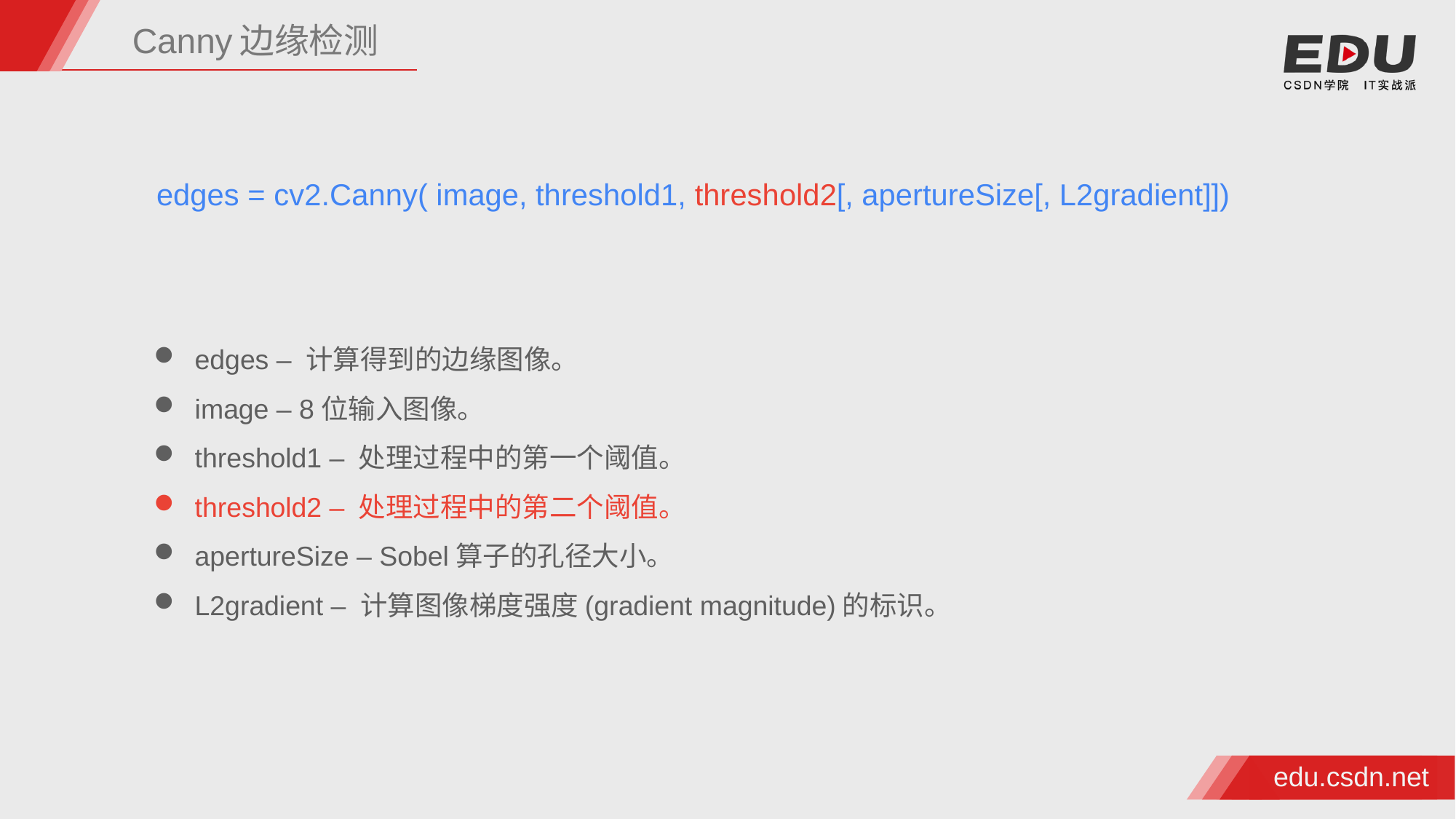

Canny边缘检测
edges = cv2.Canny( image, threshold1, threshold2[, apertureSize[, L2gradient]])
edges – 计算得到的边缘图像。
image – 8位输入图像。
threshold1 – 处理过程中的第一个阈值。
threshold2 – 处理过程中的第二个阈值。
apertureSize – Sobel算子的孔径大小。
L2gradient – 计算图像梯度强度(gradient magnitude)的标识。